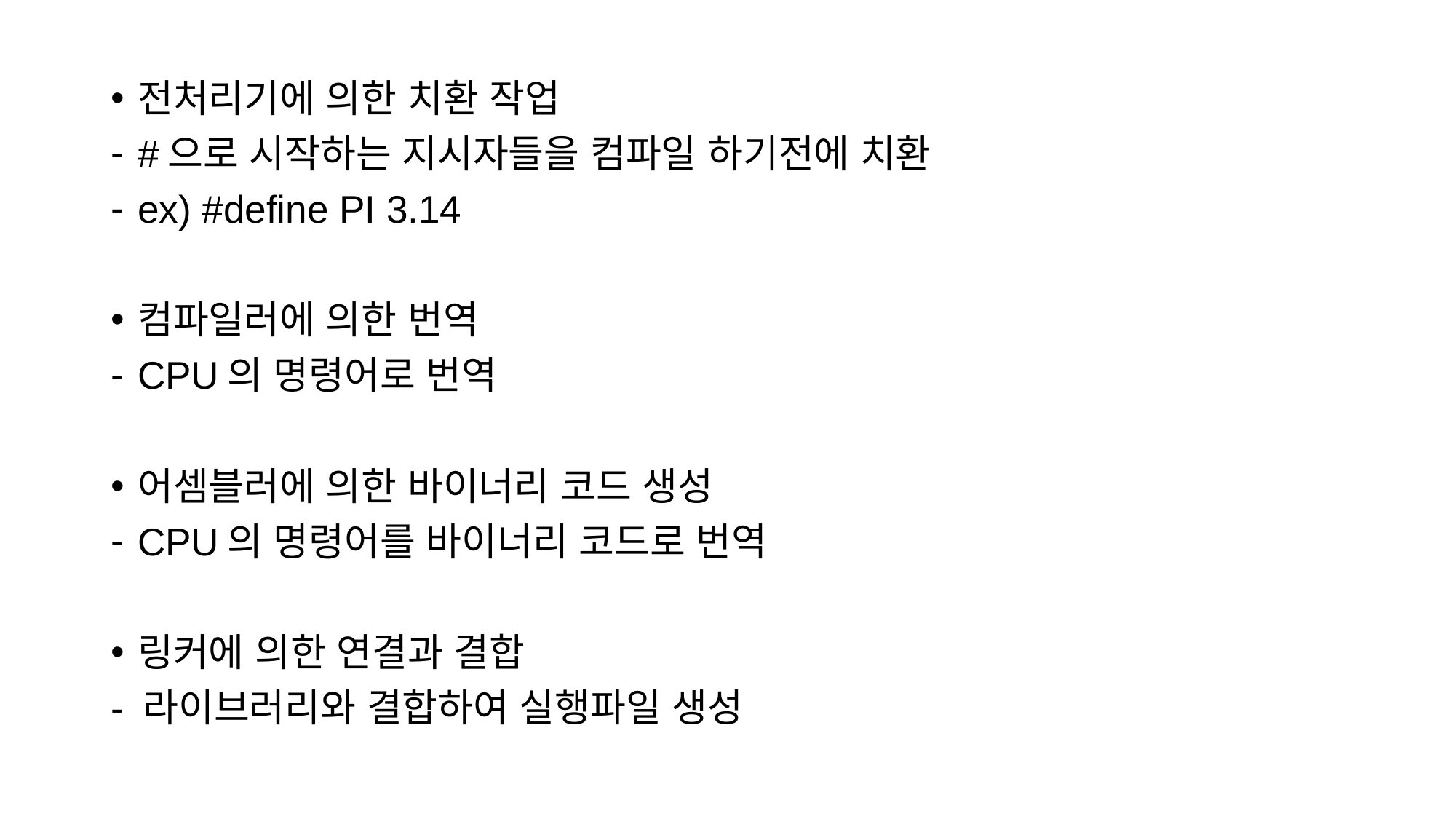

전처리기에 의한 치환 작업
#으로 시작하는 지시자들을 컴파일 하기전에 치환
ex) #define PI 3.14

컴파일러에 의한 번역
CPU의 명령어로 번역

어셈블러에 의한 바이너리 코드 생성
CPU의 명령어를 바이너리 코드로 번역

링커에 의한 연결과 결합
- 라이브러리와 결합하여 실행파일 생성